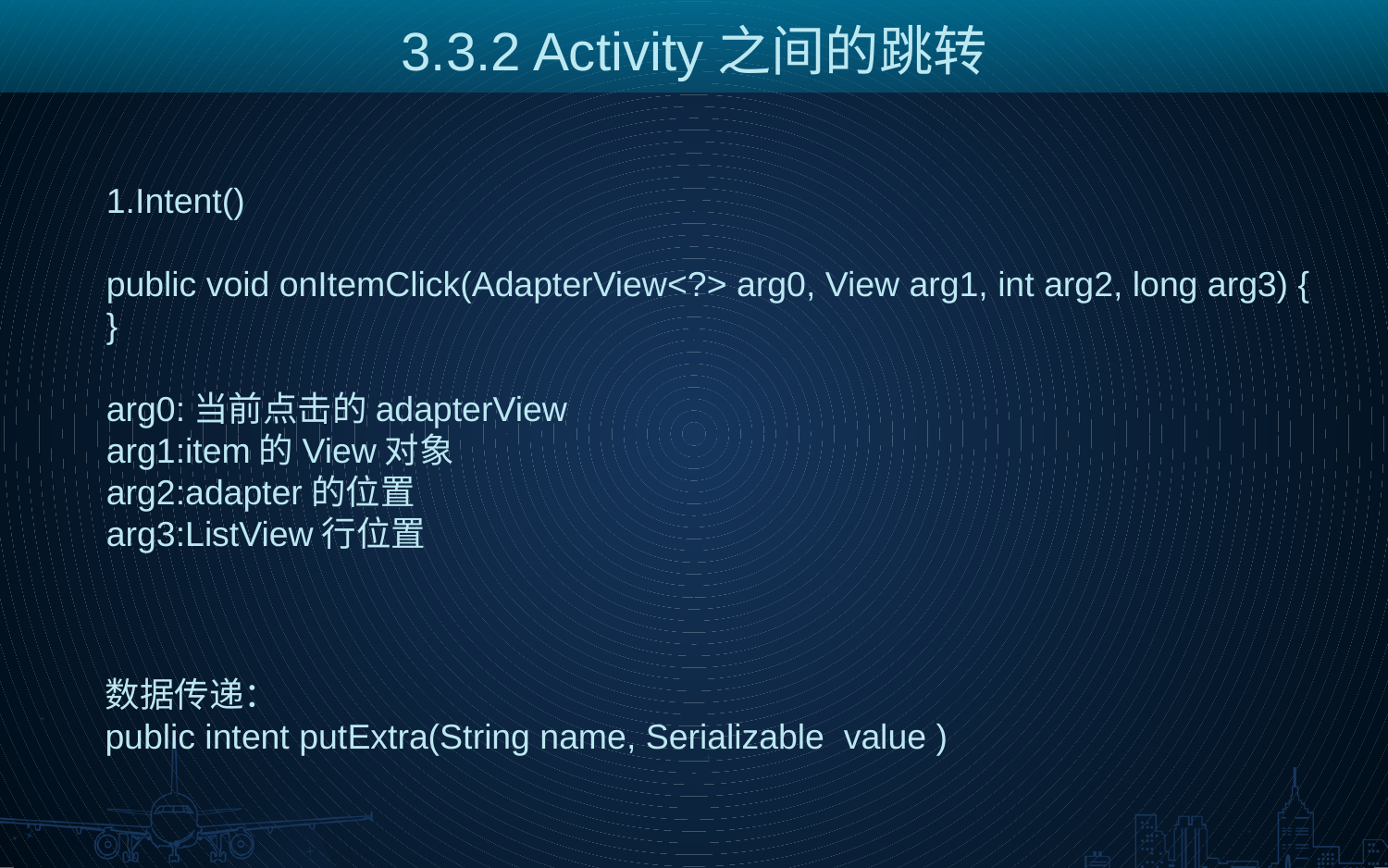

3.3.2 Activity之间的跳转
1.Intent()

public void onItemClick(AdapterView<?> arg0, View arg1, int arg2, long arg3) {
}

arg0:当前点击的adapterView
arg1:item的View对象
arg2:adapter的位置
arg3:ListView行位置
数据传递：
public intent putExtra(String name, Serializable  value )